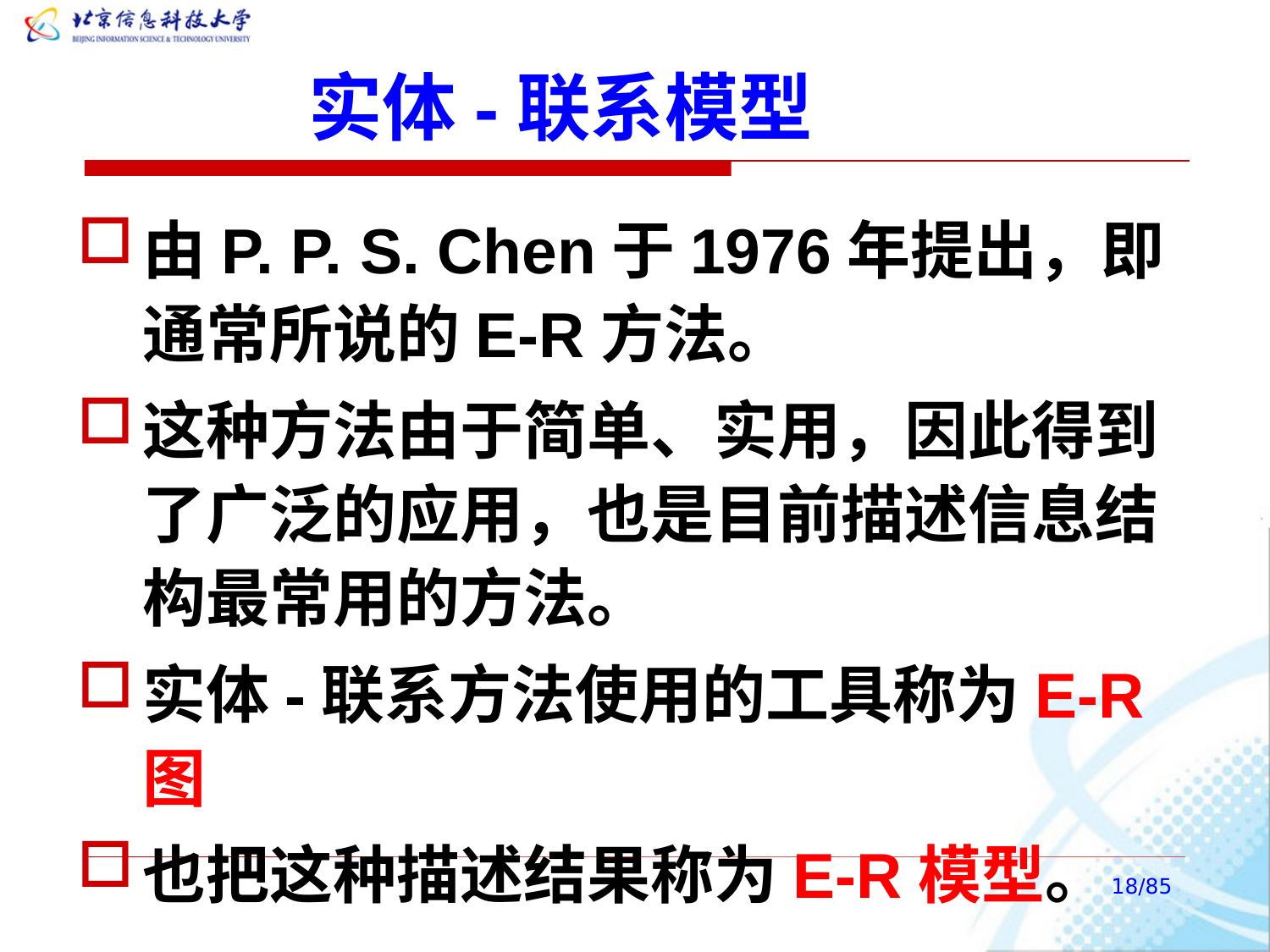

# 实体-联系模型
由P. P. S. Chen于1976年提出，即通常所说的E-R方法。
这种方法由于简单、实用，因此得到了广泛的应用，也是目前描述信息结构最常用的方法。
实体-联系方法使用的工具称为E-R图
也把这种描述结果称为E-R模型。

18/85